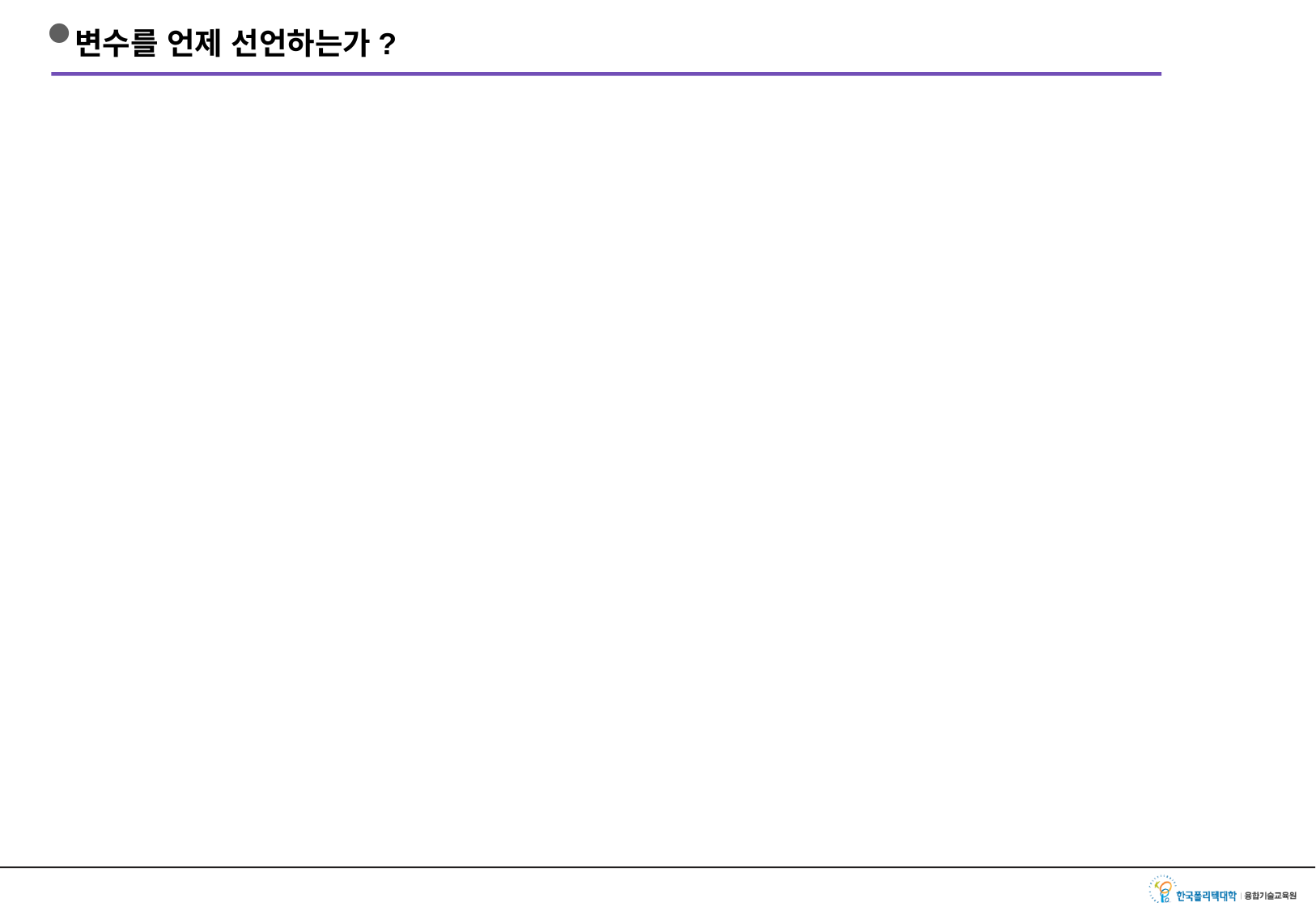

# 변수를 언제 선언하는가?
실생활 속에서 언제 메모를 하는가?
지인들의 연락처 (문자열)
보내줘야 하는 금액(숫자)
약속 일정(날짜, 시간)
기억해야 하는 비밀번호나 데이터들

프로그래밍에선 언제 변수를 선언하는가?
계속해서 보관해야 하는 데이터
연산을 통해서 변하는 데이터
동일한 로직을 사용할 때 마다 변하는 데이터